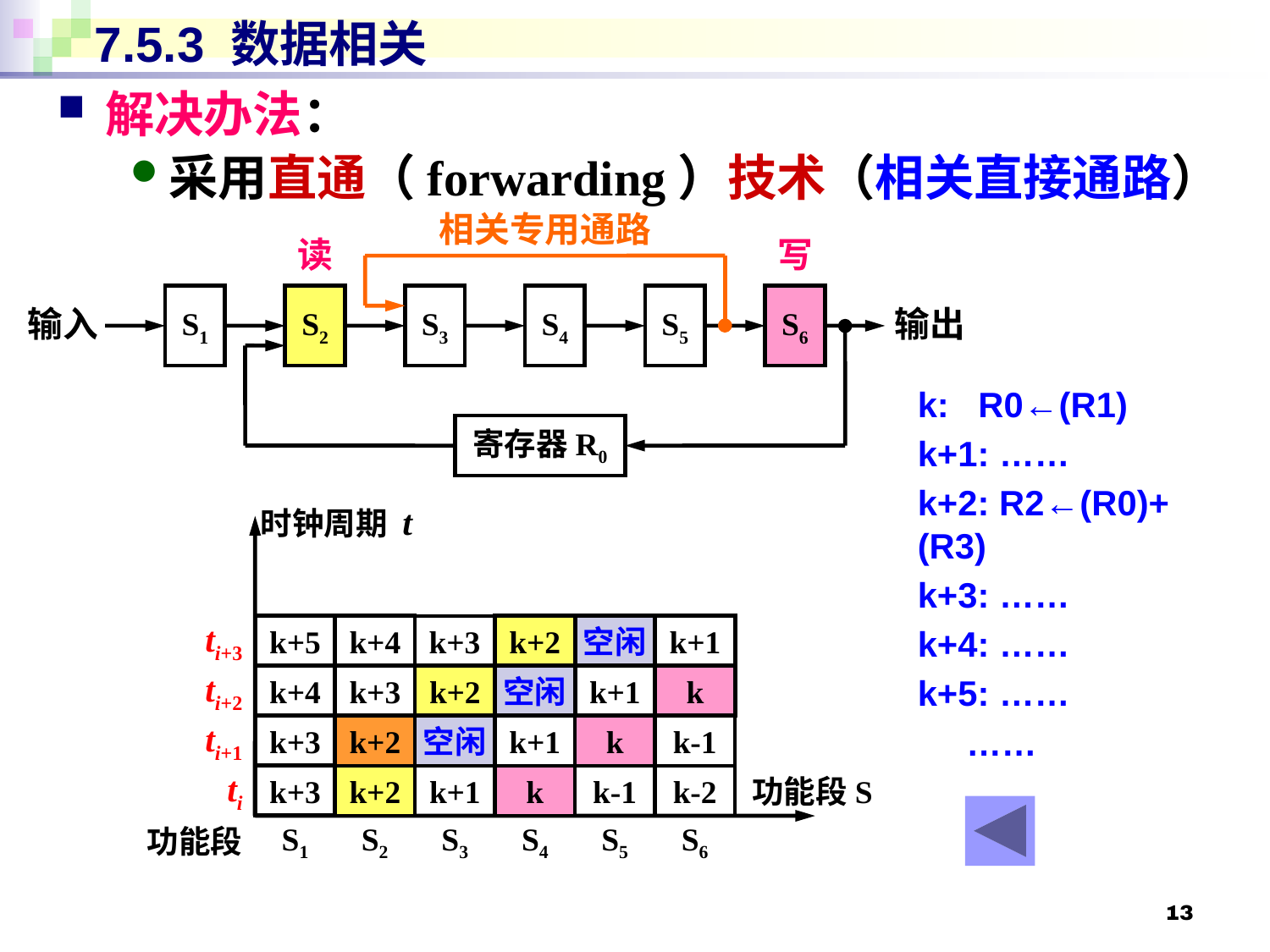

# 7.5.3 数据相关
解决办法：
采用直通（forwarding）技术（相关直接通路）
相关专用通路
读
写

S1
S2
S3
S4
S5
S6
输入
输出

k:   R0←(R1)
k+1: ……
k+2: R2←(R0)+(R3)
k+3: ……
k+4: ……
k+5: ……
     ……
寄存器R0

时钟周期 t

ti+3
k+5
k+4
k+2
空闲
k+1
k+3
ti+2
k+4
k+3
k+2
空闲
k+1
k
ti+1
k+3
k+2
空闲
k+1
k
k-1
ti
k+3
k+2
k+1
k
k-1
k-2
功能段S
功能段
S1

S2
S3
S4
S5
S6

13